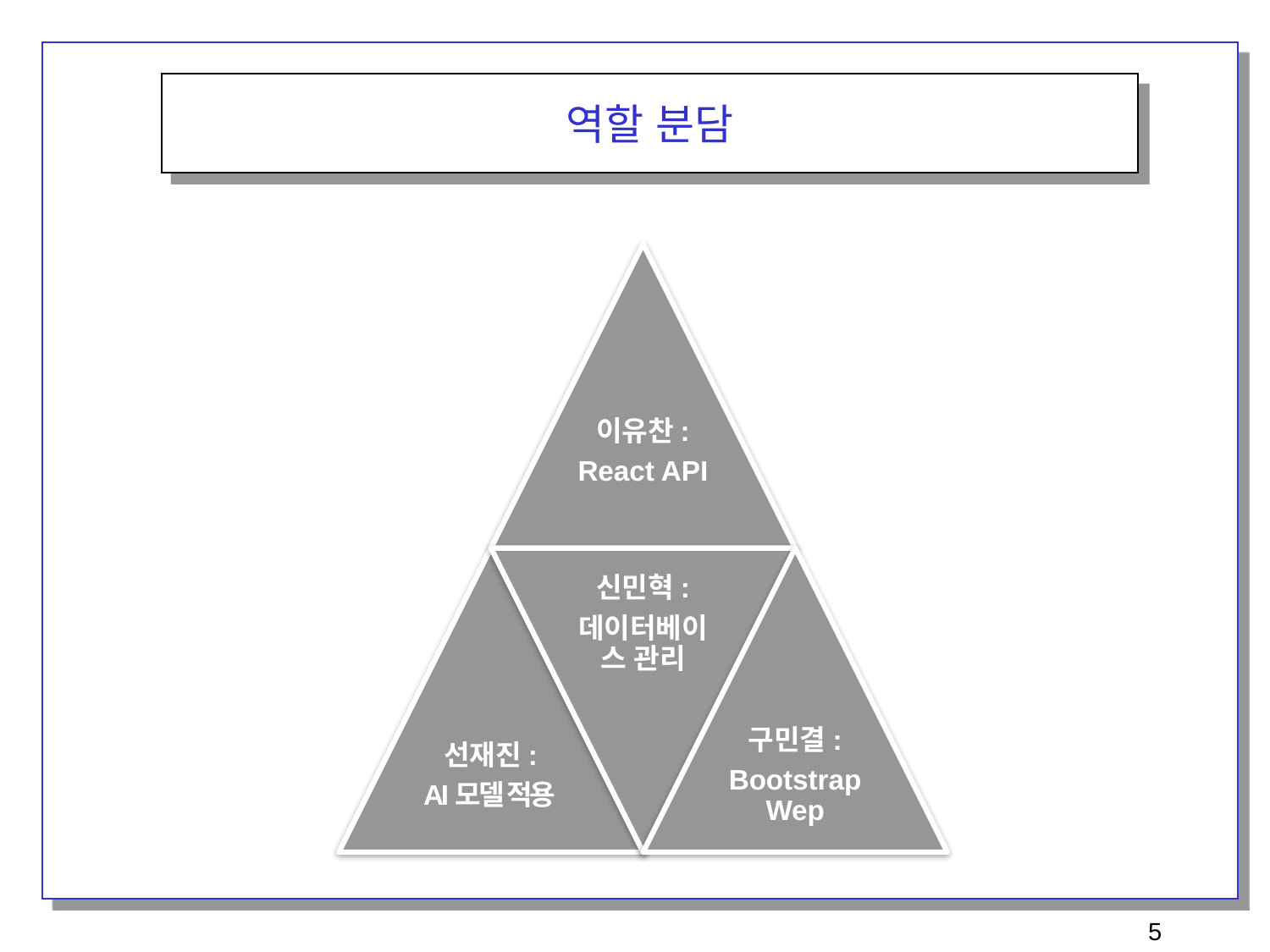

역할 분담

이유찬:
React API

선재진:
AI모델 적용
신민혁:
데이터베이스 관리
구민결:
Bootstrap Wep
5